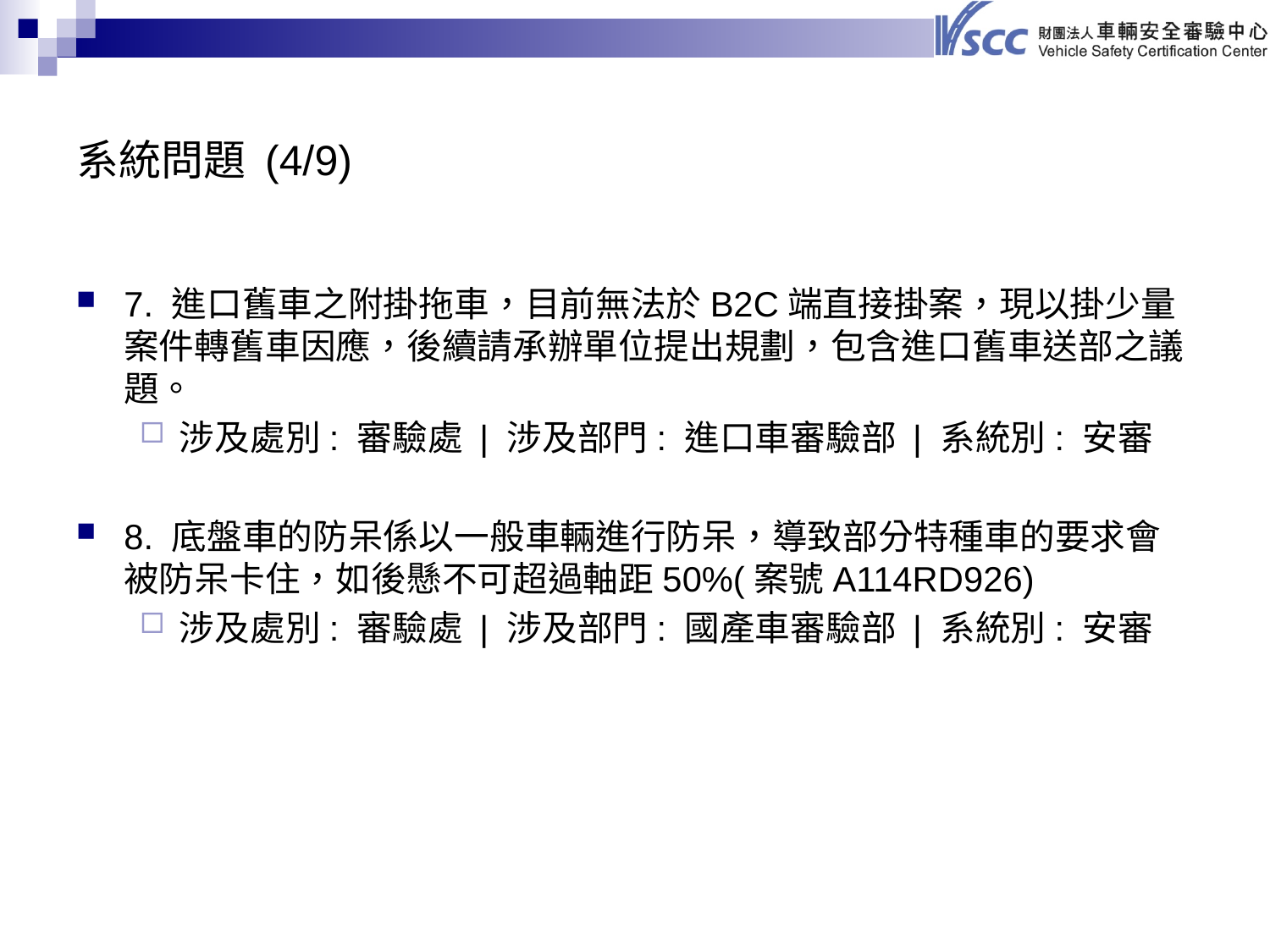

# 系統問題 (4/9)
7. 進口舊車之附掛拖車，目前無法於B2C端直接掛案，現以掛少量案件轉舊車因應，後續請承辦單位提出規劃，包含進口舊車送部之議題。
涉及處別: 審驗處 | 涉及部門: 進口車審驗部 | 系統別: 安審

8. 底盤車的防呆係以一般車輛進行防呆，導致部分特種車的要求會被防呆卡住，如後懸不可超過軸距50%(案號A114RD926)
涉及處別: 審驗處 | 涉及部門: 國產車審驗部 | 系統別: 安審